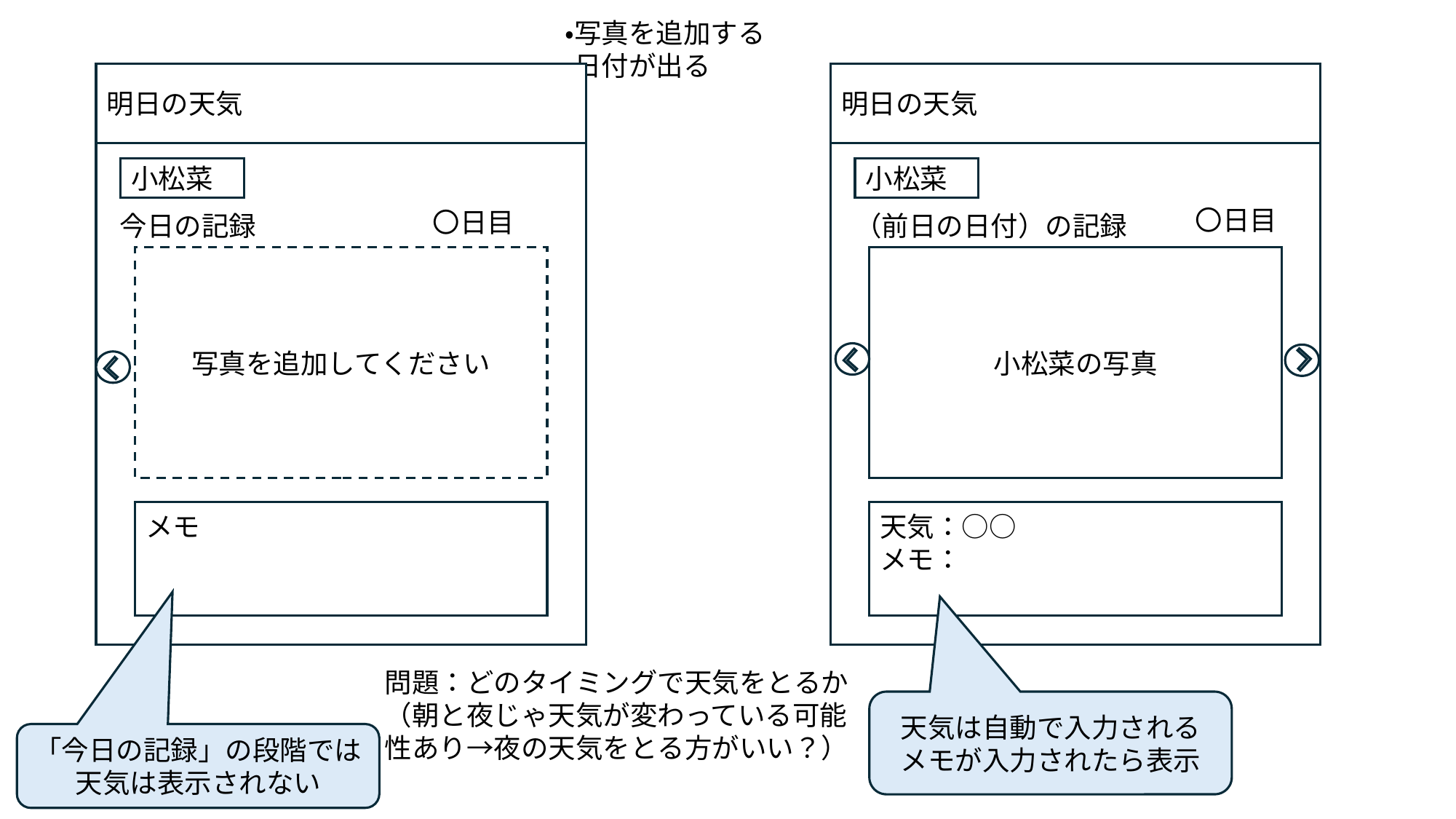

・写真を追加する
・日付が出る

明日の天気

小松菜
今日の記録
写真を追加してください
メモ

明日の天気

小松菜
（前日の日付）の記録
小松菜の写真
天気：○○
メモ：

〇日目
〇日目

問題：どのタイミングで天気をとるか
（朝と夜じゃ天気が変わっている可能性あり→夜の天気をとる方がいい？）
天気は自動で入力される
メモが入力されたら表示
「今日の記録」の段階では天気は表示されない